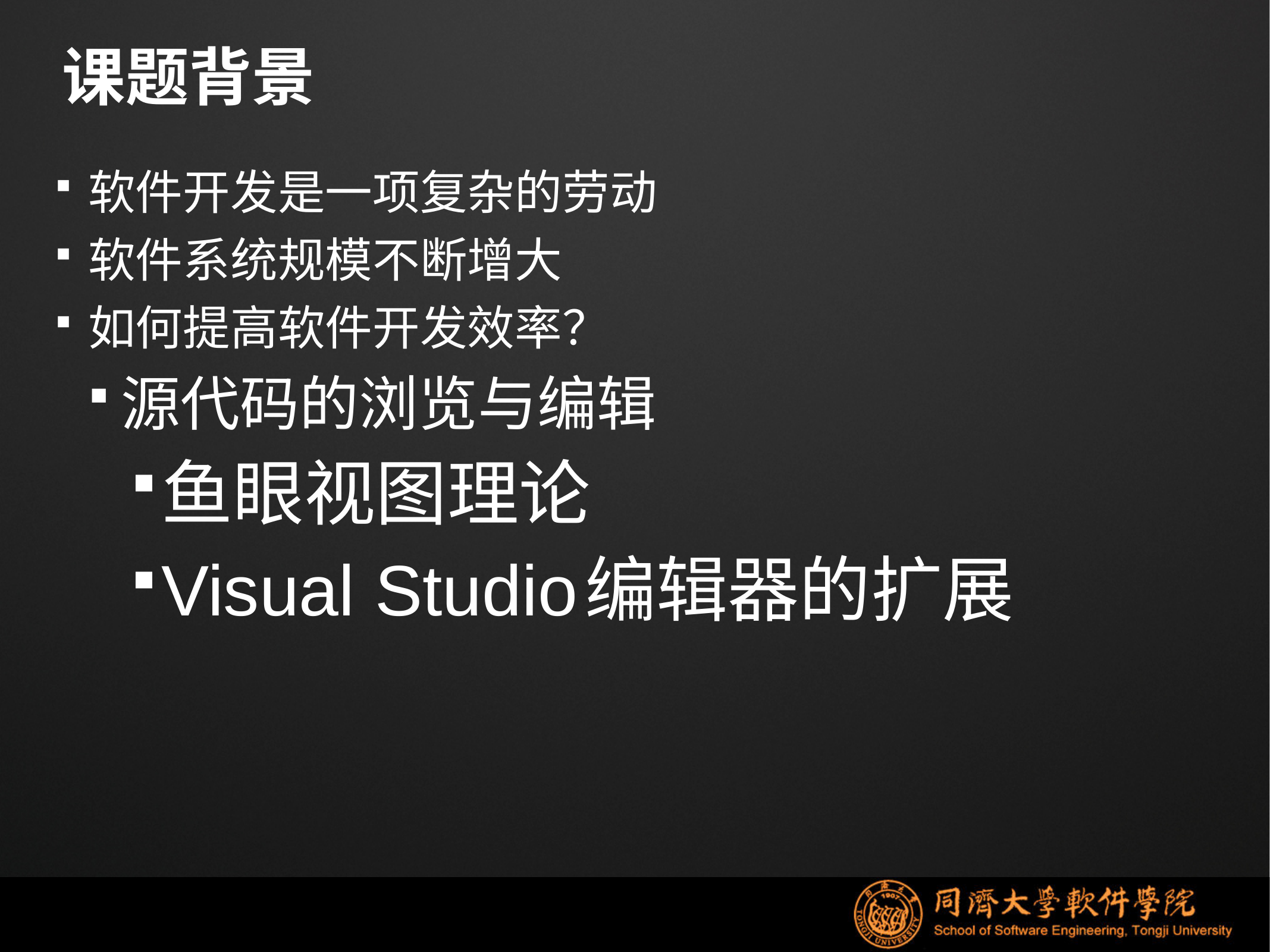

# 课题背景

软件开发是一项复杂的劳动
软件系统规模不断增大
如何提高软件开发效率？
源代码的浏览与编辑
鱼眼视图理论
Visual Studio编辑器的扩展